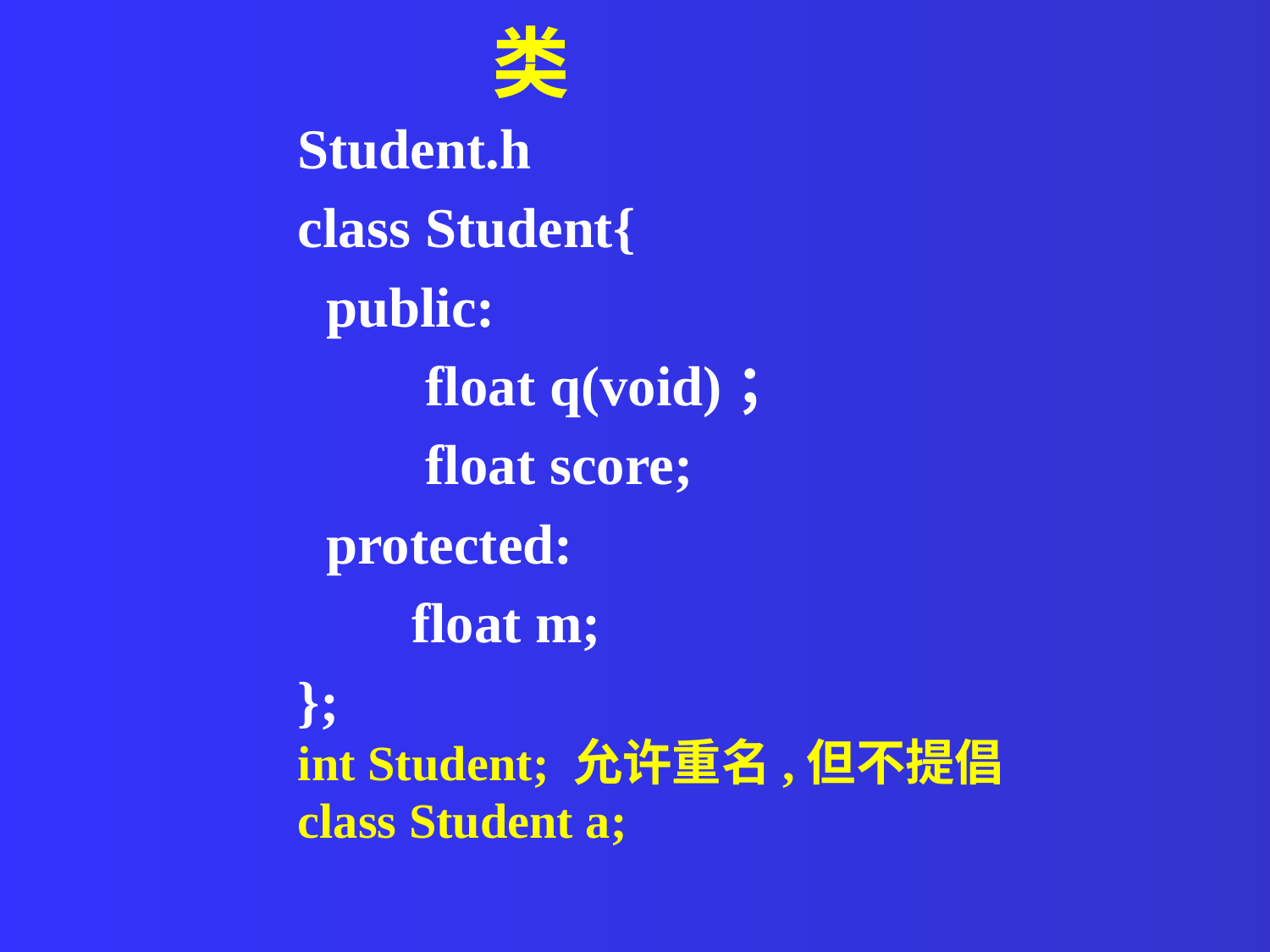

类
Student.h
class Student{
  public:
         float q(void)；
         float score;
  protected:
        float m;
};
int Student; 允许重名,但不提倡
class Student a;